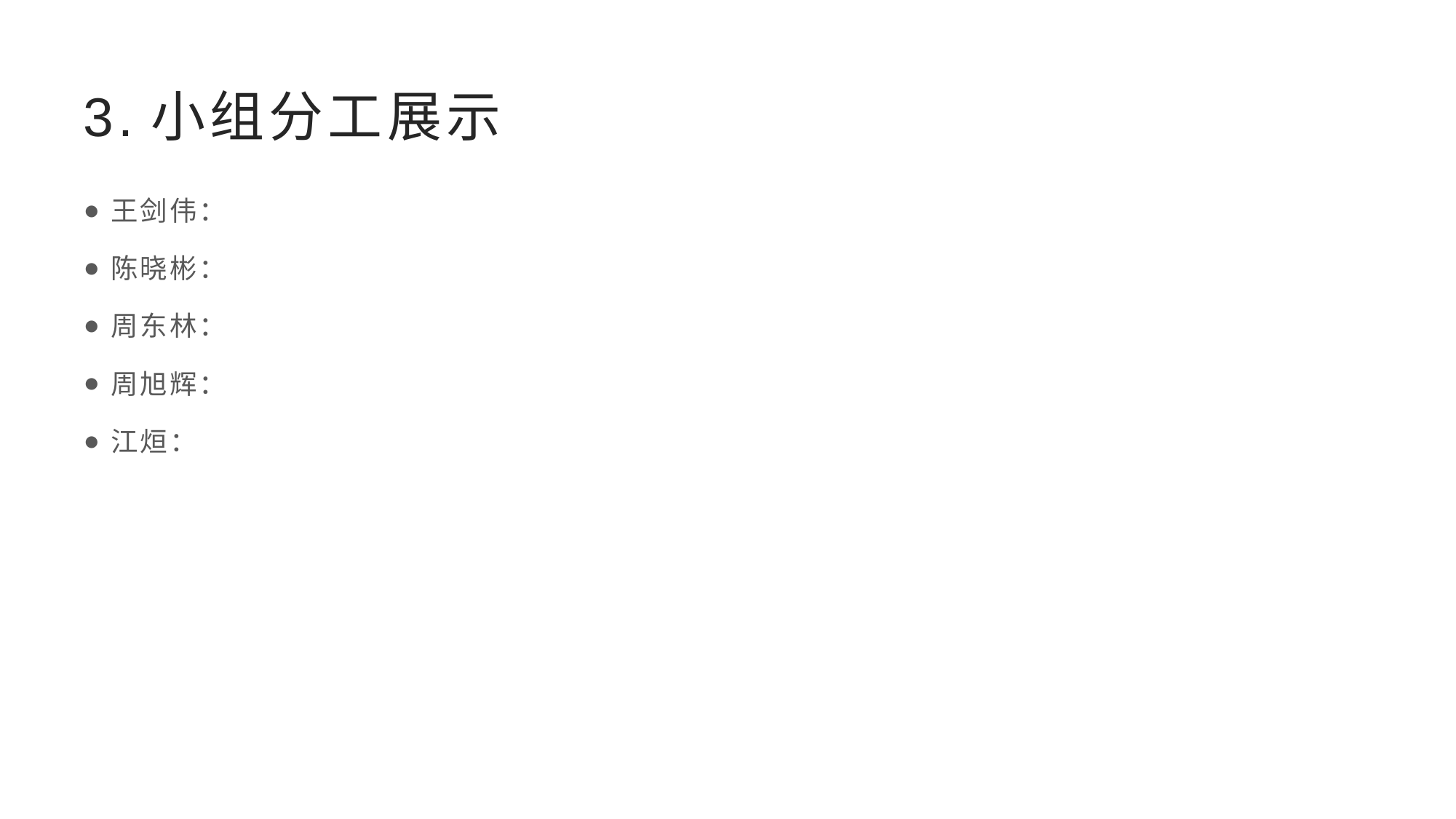

# 3.小组分工展示
王剑伟：
陈晓彬：
周东林：
周旭辉：
江烜：